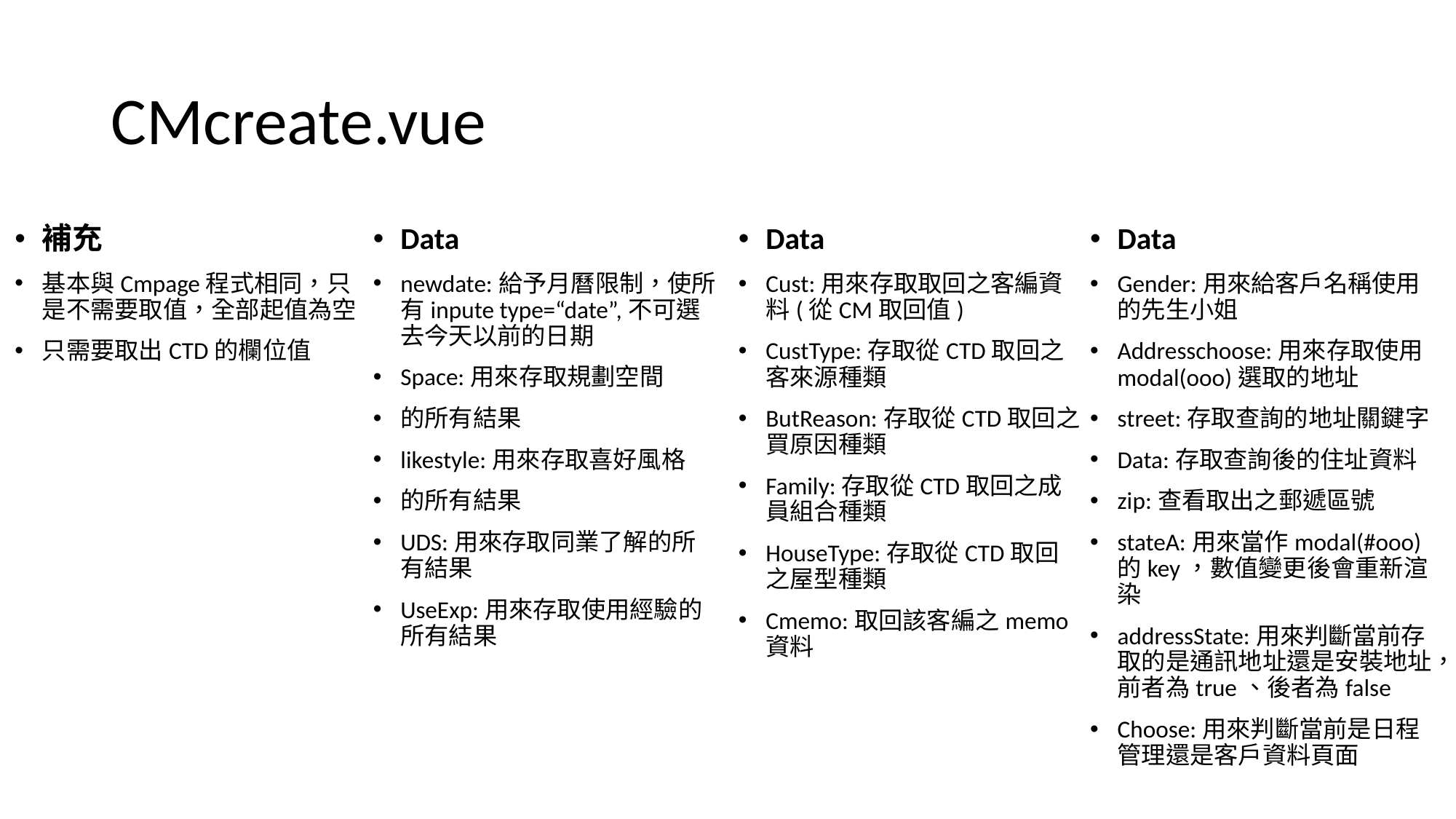

# CMcreate.vue
補充
基本與Cmpage程式相同，只是不需要取值，全部起值為空
只需要取出CTD的欄位值

Data
newdate:給予月曆限制，使所有inpute type=“date”,不可選去今天以前的日期
Space:用來存取規劃空間
的所有結果
likestyle:用來存取喜好風格
的所有結果
UDS:用來存取同業了解的所有結果
UseExp:用來存取使用經驗的所有結果

Data
Cust:用來存取取回之客編資料(從CM取回值)
CustType:存取從CTD取回之客來源種類
ButReason:存取從CTD取回之買原因種類
Family:存取從CTD取回之成員組合種類
HouseType:存取從CTD取回之屋型種類
Cmemo:取回該客編之memo資料

Data
Gender:用來給客戶名稱使用的先生小姐
Addresschoose:用來存取使用modal(ooo)選取的地址
street:存取查詢的地址關鍵字
Data:存取查詢後的住址資料
zip:查看取出之郵遞區號
stateA:用來當作modal(#ooo)的key，數值變更後會重新渲染
addressState:用來判斷當前存取的是通訊地址還是安裝地址，前者為true、後者為false
Choose:用來判斷當前是日程管理還是客戶資料頁面